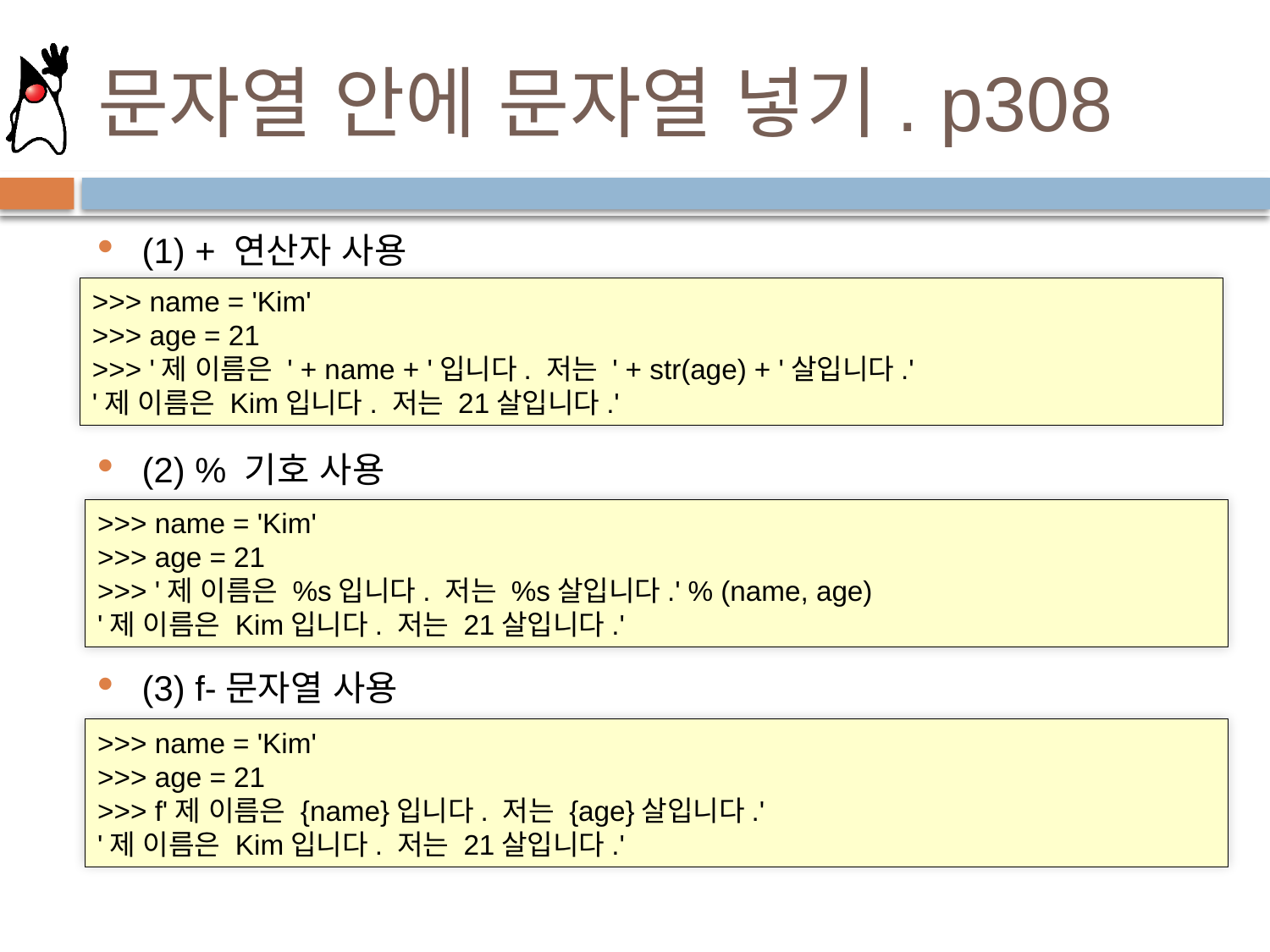

# 문자열 안에 문자열 넣기. p308
(1) + 연산자 사용

(2) % 기호 사용

(3) f-문자열 사용

>>> name = 'Kim'
>>> age = 21
>>> '제 이름은 ' + name + '입니다. 저는 ' + str(age) + '살입니다.'
'제 이름은 Kim입니다. 저는 21살입니다.'
>>> name = 'Kim'
>>> age = 21
>>> '제 이름은 %s입니다. 저는 %s살입니다.' % (name, age)
'제 이름은 Kim입니다. 저는 21살입니다.'
>>> name = 'Kim'
>>> age = 21
>>> f'제 이름은 {name}입니다. 저는 {age}살입니다.'
'제 이름은 Kim입니다. 저는 21살입니다.'